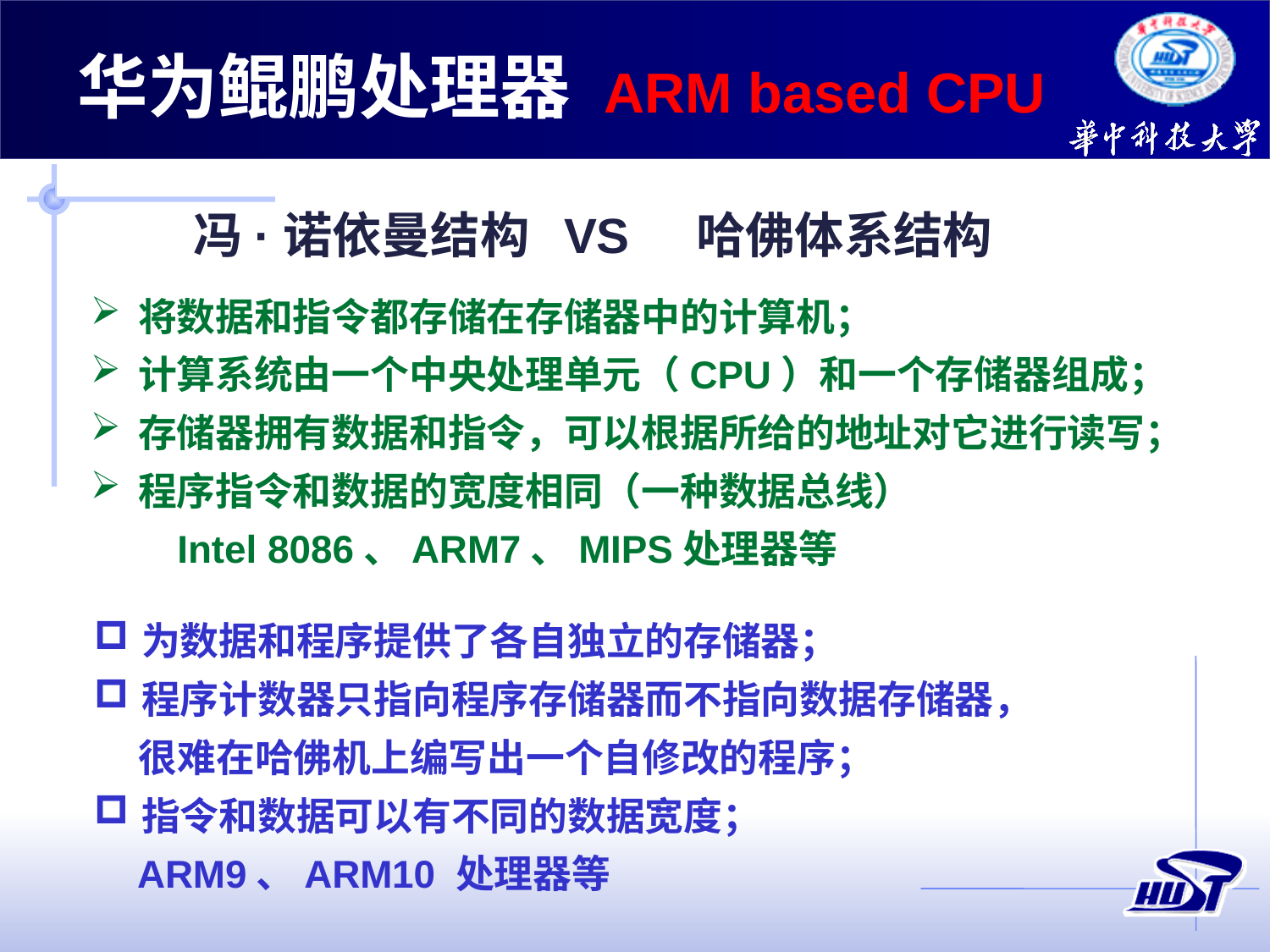

华为鲲鹏处理器 ARM based CPU
    冯·诺依曼结构  VS    哈佛体系结构
将数据和指令都存储在存储器中的计算机；
计算系统由一个中央处理单元（CPU）和一个存储器组成；
存储器拥有数据和指令，可以根据所给的地址对它进行读写；
程序指令和数据的宽度相同（一种数据总线）
　　Intel 8086、ARM7、MIPS处理器等
为数据和程序提供了各自独立的存储器；
程序计数器只指向程序存储器而不指向数据存储器，
    很难在哈佛机上编写出一个自修改的程序；
指令和数据可以有不同的数据宽度；
    ARM9、ARM10 处理器等